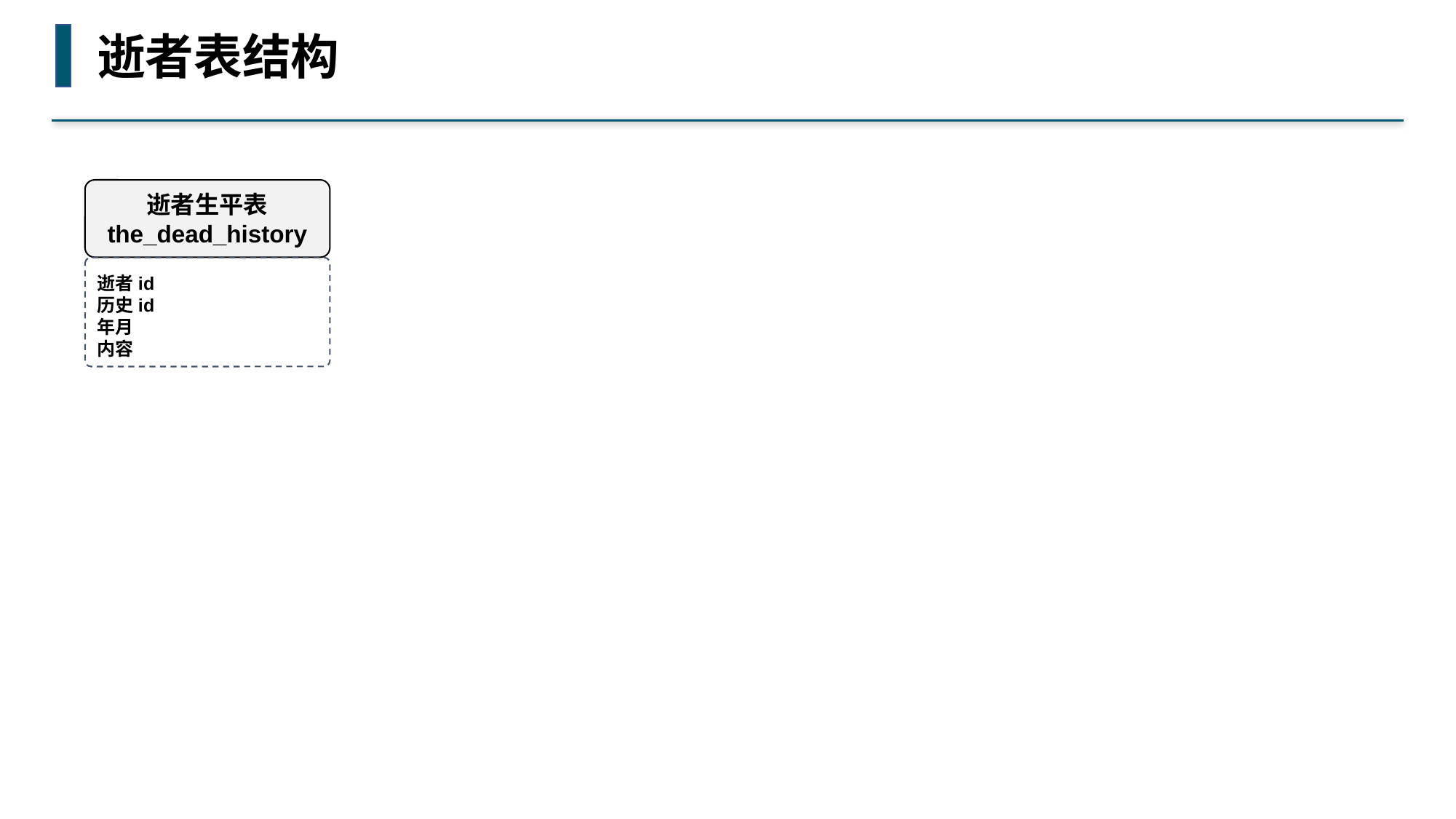

逝者表结构

逝者生平表
the_dead_history
逝者id
历史id
年月
内容